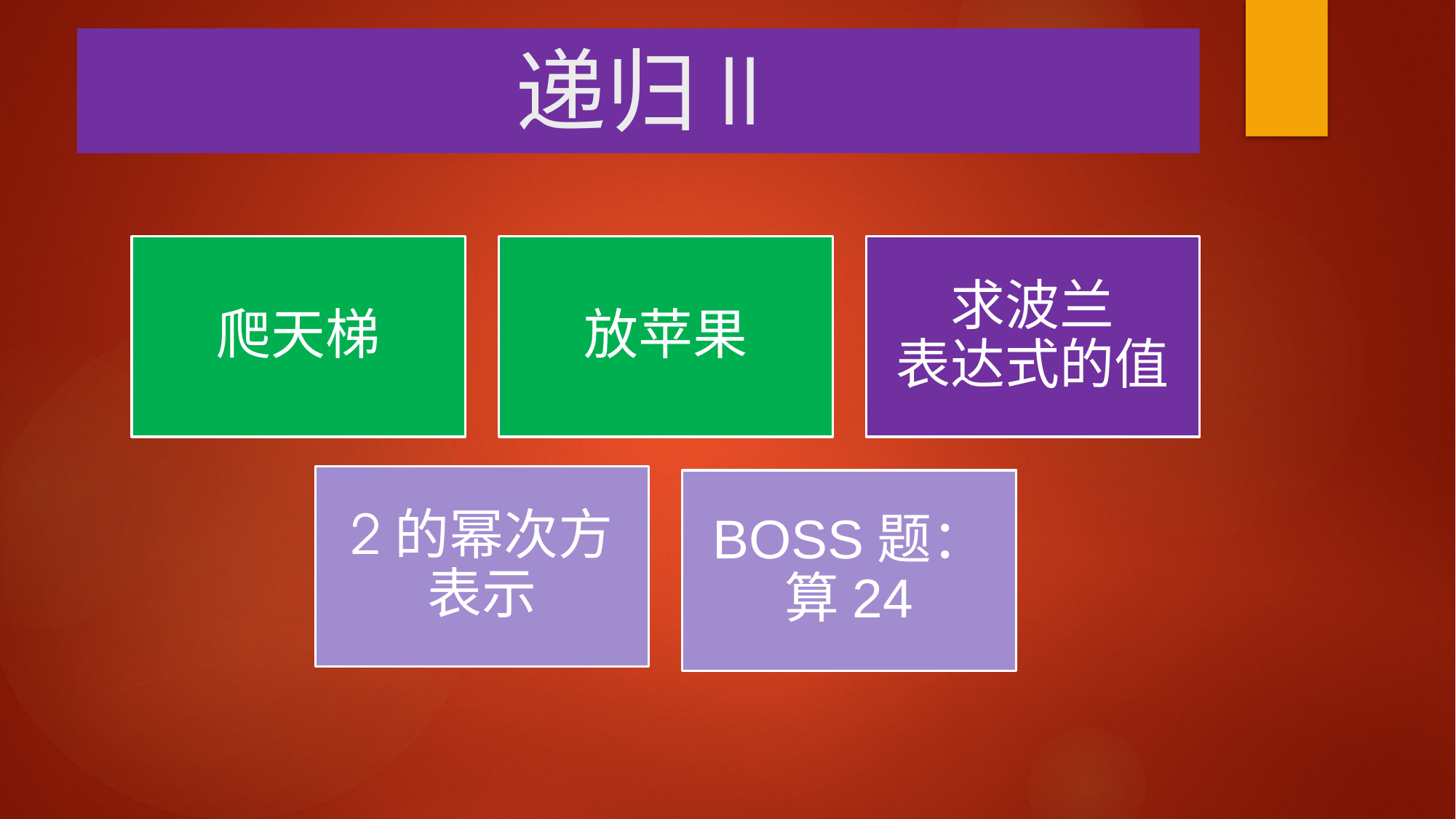

# 递归II
爬天梯
放苹果
求波兰
表达式的值
2的幂次方表示
BOSS题：算24